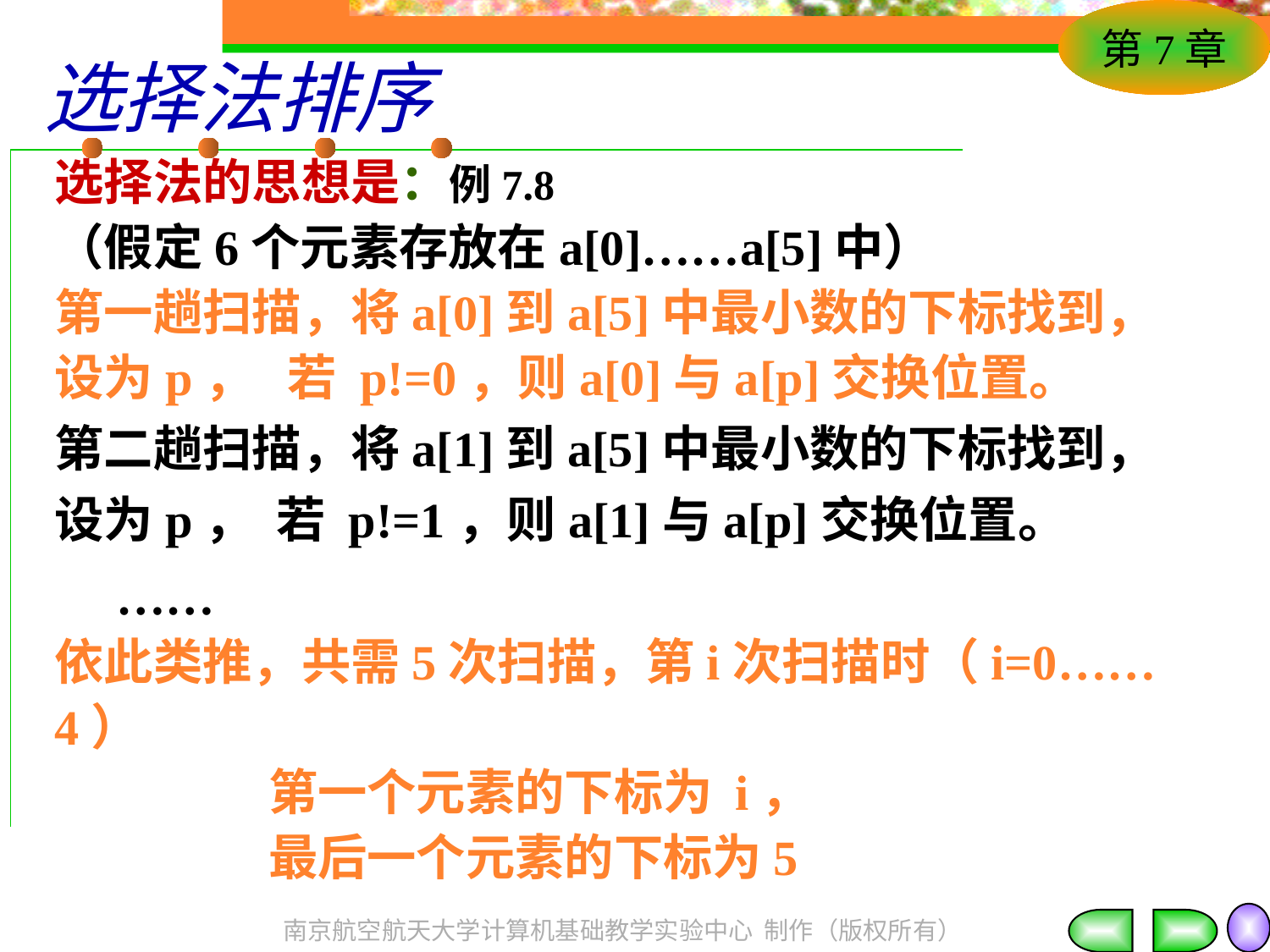

# 选择法排序
选择法的思想是：例7.8
（假定6个元素存放在a[0]……a[5]中）
第一趟扫描，将a[0]到a[5]中最小数的下标找到，设为p，   若 p!=0，则a[0]与a[p]交换位置。
第二趟扫描，将a[1]到a[5]中最小数的下标找到，设为p，  若 p!=1，则a[1]与a[p]交换位置。
     ……
依此类推，共需5次扫描，第i次扫描时（i=0……4）
                  第一个元素的下标为 i，
                  最后一个元素的下标为5